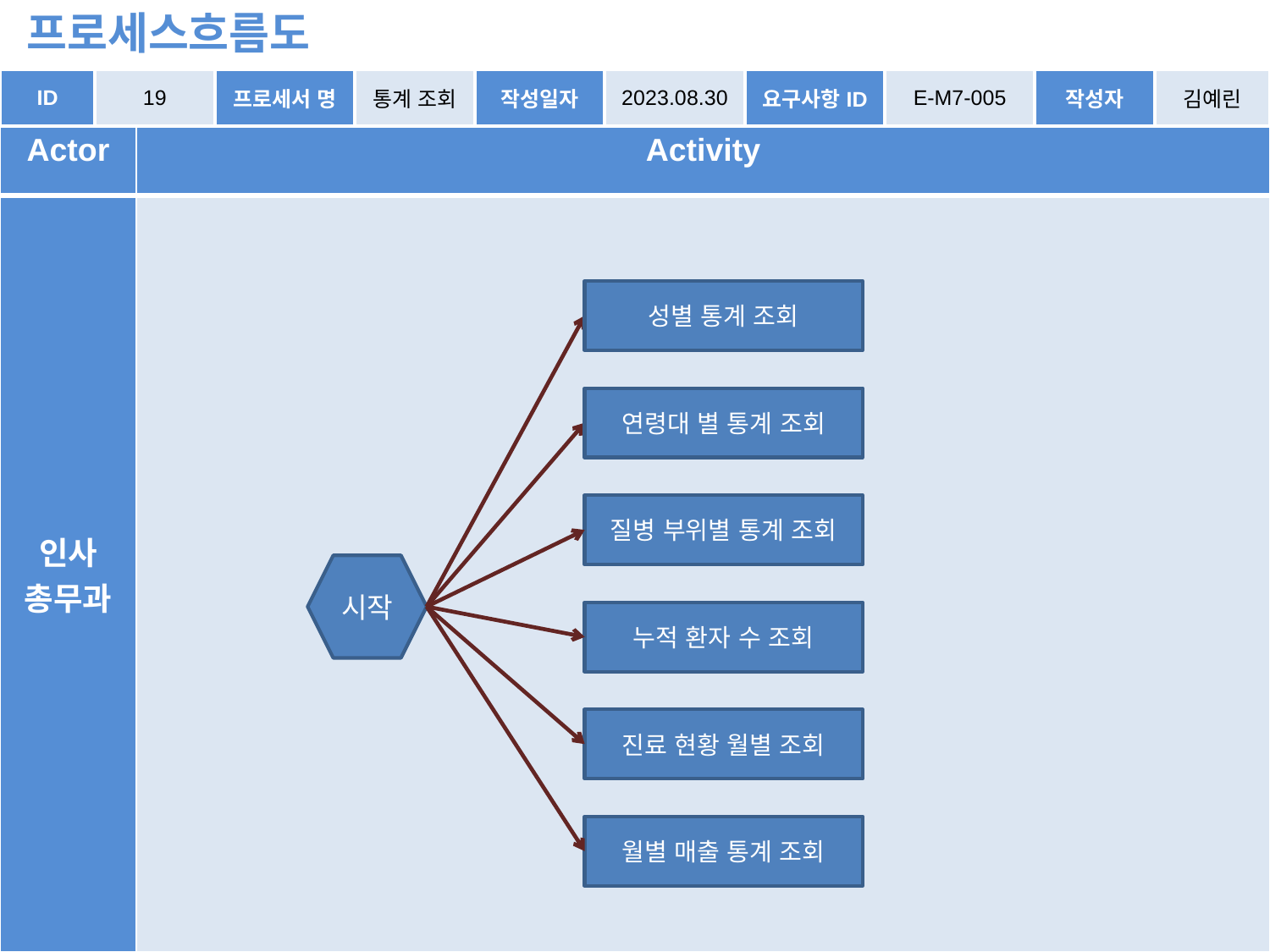

프로세스흐름도
| ID | 19 | 프로세서 명 | 통계 조회 | 작성일자 | 2023.08.30 | 요구사항ID | E-M7-005 | 작성자 | 김예린 |
| --- | --- | --- | --- | --- | --- | --- | --- | --- | --- |
| Actor | Activity |
| --- | --- |
| 인사 총무과 |  |
성별 통계 조회
연령대 별 통계 조회
질병 부위별 통계 조회
시작
누적 환자 수 조회
진료 현황 월별 조회
월별 매출 통계 조회